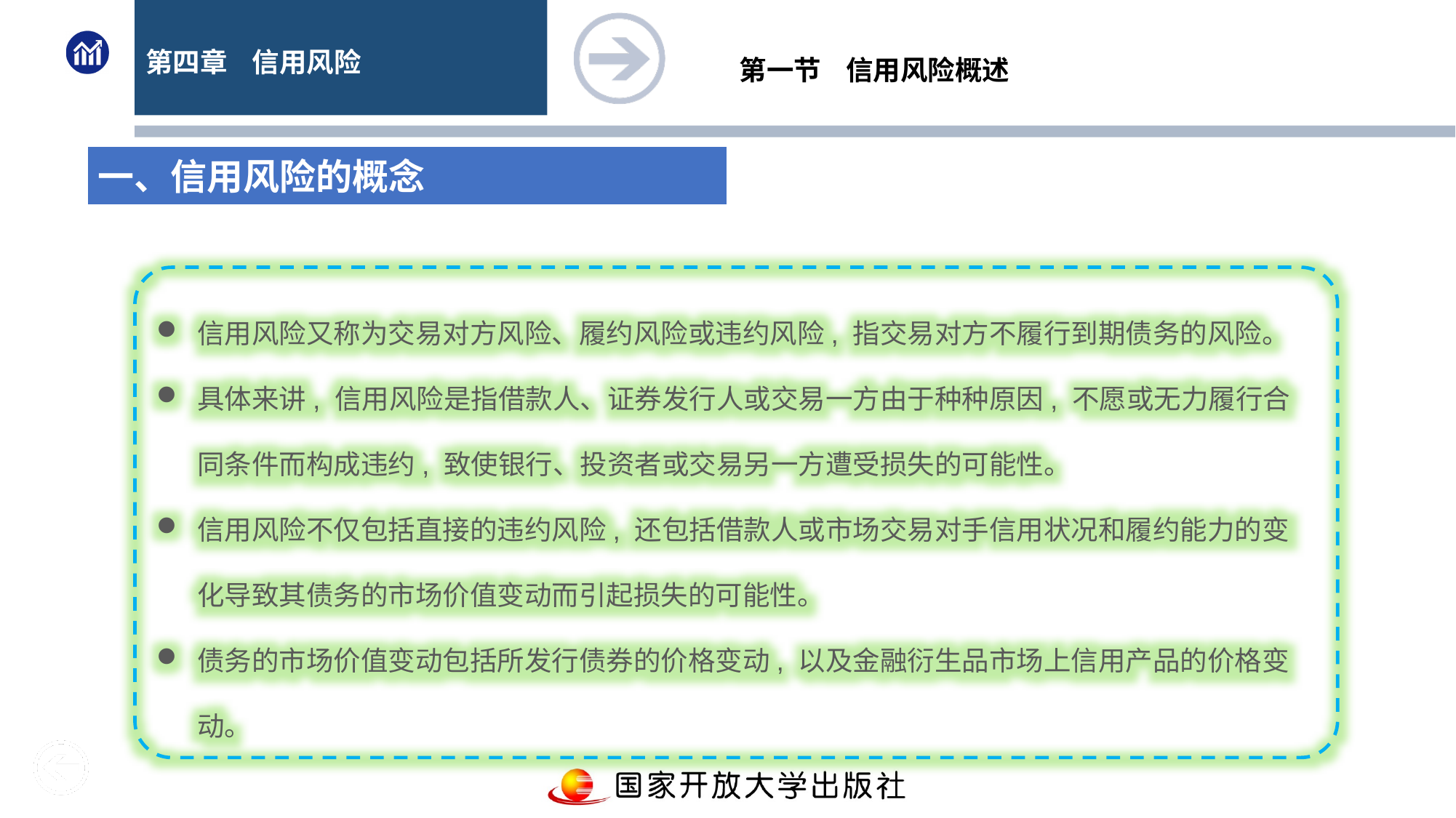

第一节    信用风险概述
第四章    信用风险
一、信用风险的概念
信用风险又称为交易对方风险、履约风险或违约风险, 指交易对方不履行到期债务的风险。
具体来讲, 信用风险是指借款人、证券发行人或交易一方由于种种原因, 不愿或无力履行合同条件而构成违约, 致使银行、投资者或交易另一方遭受损失的可能性。
信用风险不仅包括直接的违约风险, 还包括借款人或市场交易对手信用状况和履约能力的变化导致其债务的市场价值变动而引起损失的可能性。
债务的市场价值变动包括所发行债券的价格变动, 以及金融衍生品市场上信用产品的价格变动。